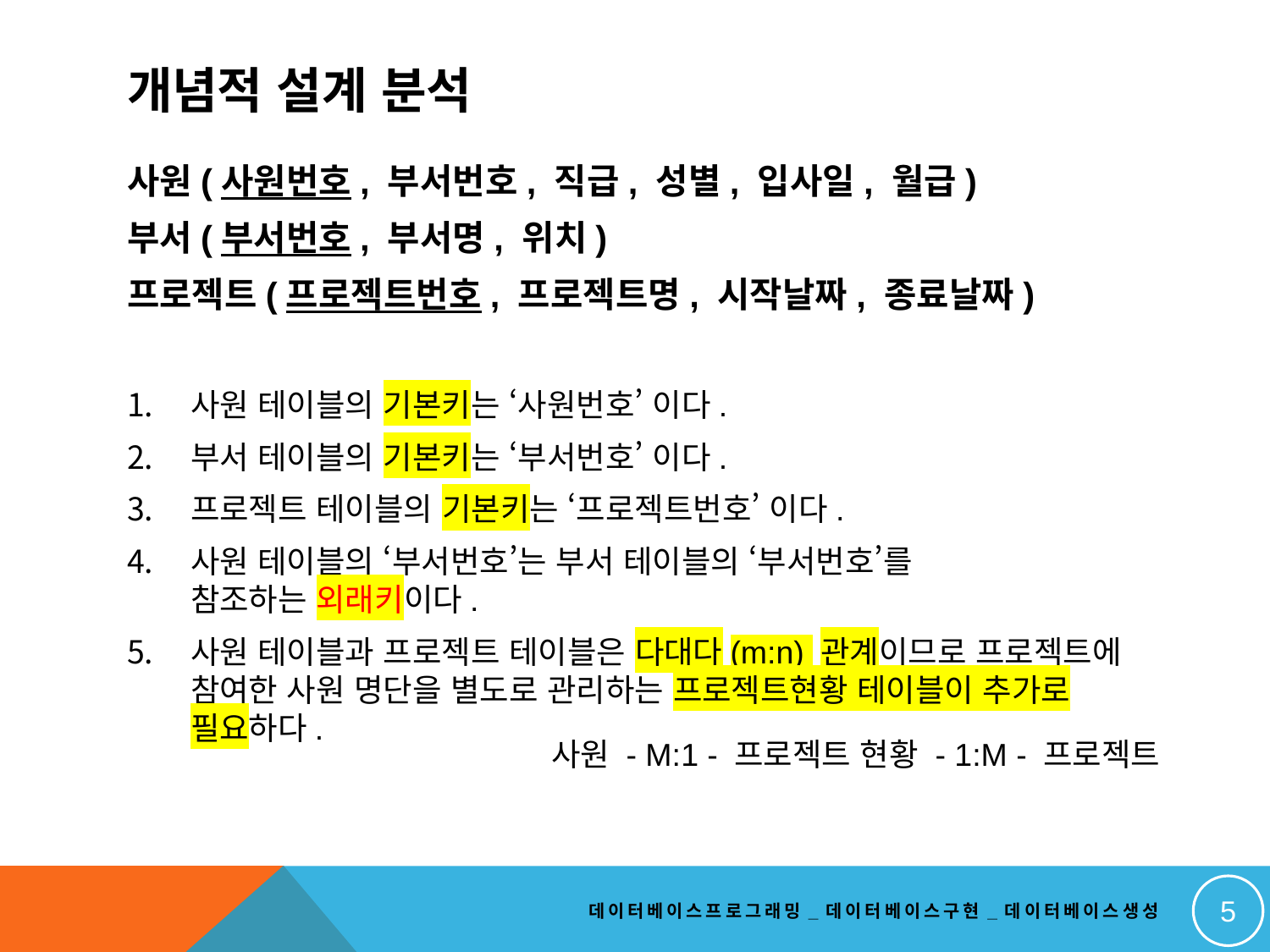

# 개념적 설계 분석
사원(사원번호, 부서번호, 직급, 성별, 입사일, 월급)
부서(부서번호, 부서명, 위치)
프로젝트(프로젝트번호, 프로젝트명, 시작날짜, 종료날짜)

사원 테이블의 기본키는 ‘사원번호’ 이다.
부서 테이블의 기본키는 ‘부서번호’ 이다.
프로젝트 테이블의 기본키는 ‘프로젝트번호’ 이다.
사원 테이블의 ‘부서번호’는 부서 테이블의 ‘부서번호’를
참조하는 외래키이다.
사원 테이블과 프로젝트 테이블은 다대다(m:n) 관계이므로 프로젝트에 참여한 사원 명단을 별도로 관리하는 프로젝트현황 테이블이 추가로 필요하다.
사원 - M:1 - 프로젝트 현황 - 1:M - 프로젝트
5
데이터베이스프로그래밍_데이터베이스구현_데이터베이스생성